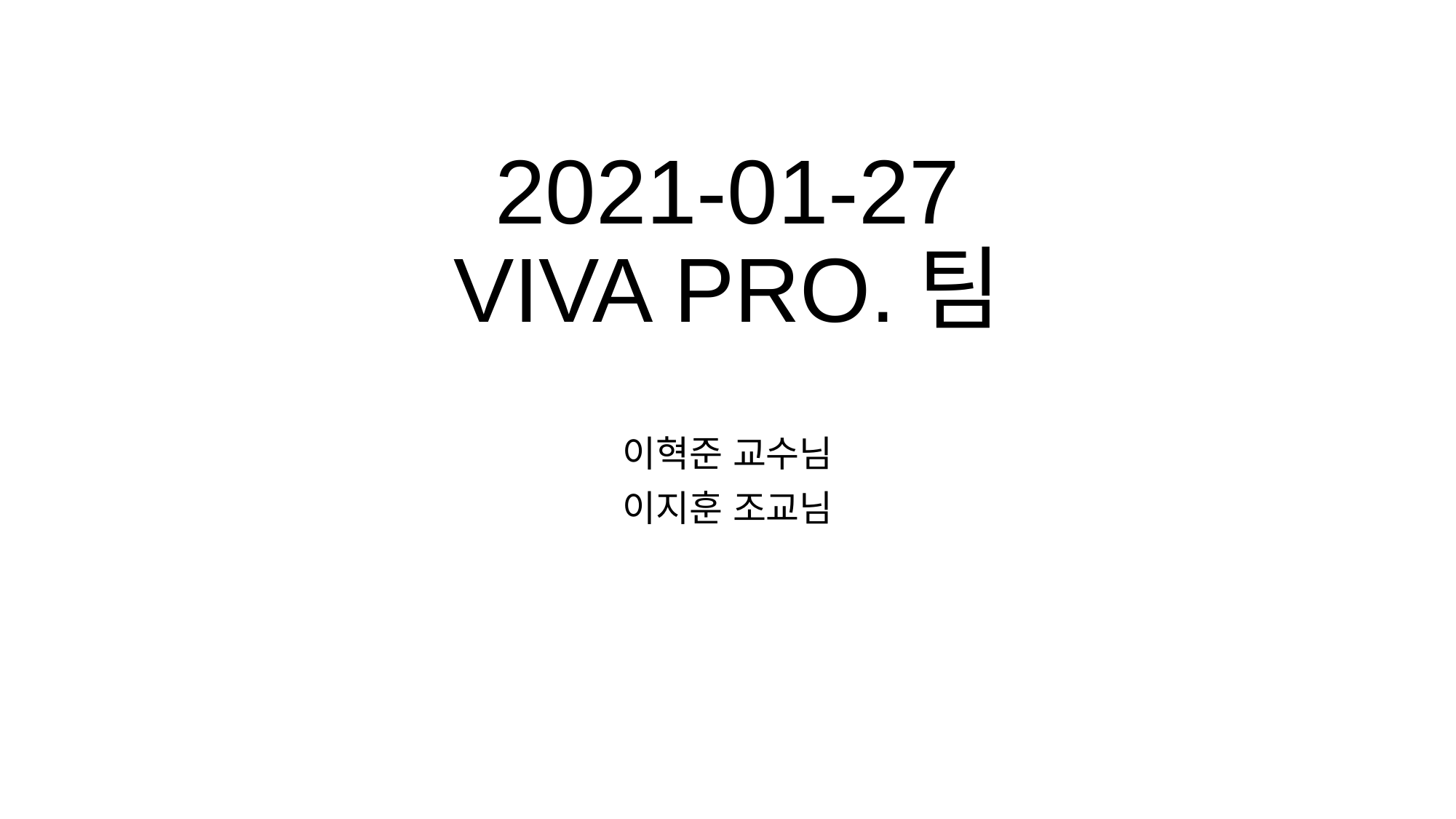

# 2021-01-27 VIVA PRO.팀
이혁준 교수님
이지훈 조교님